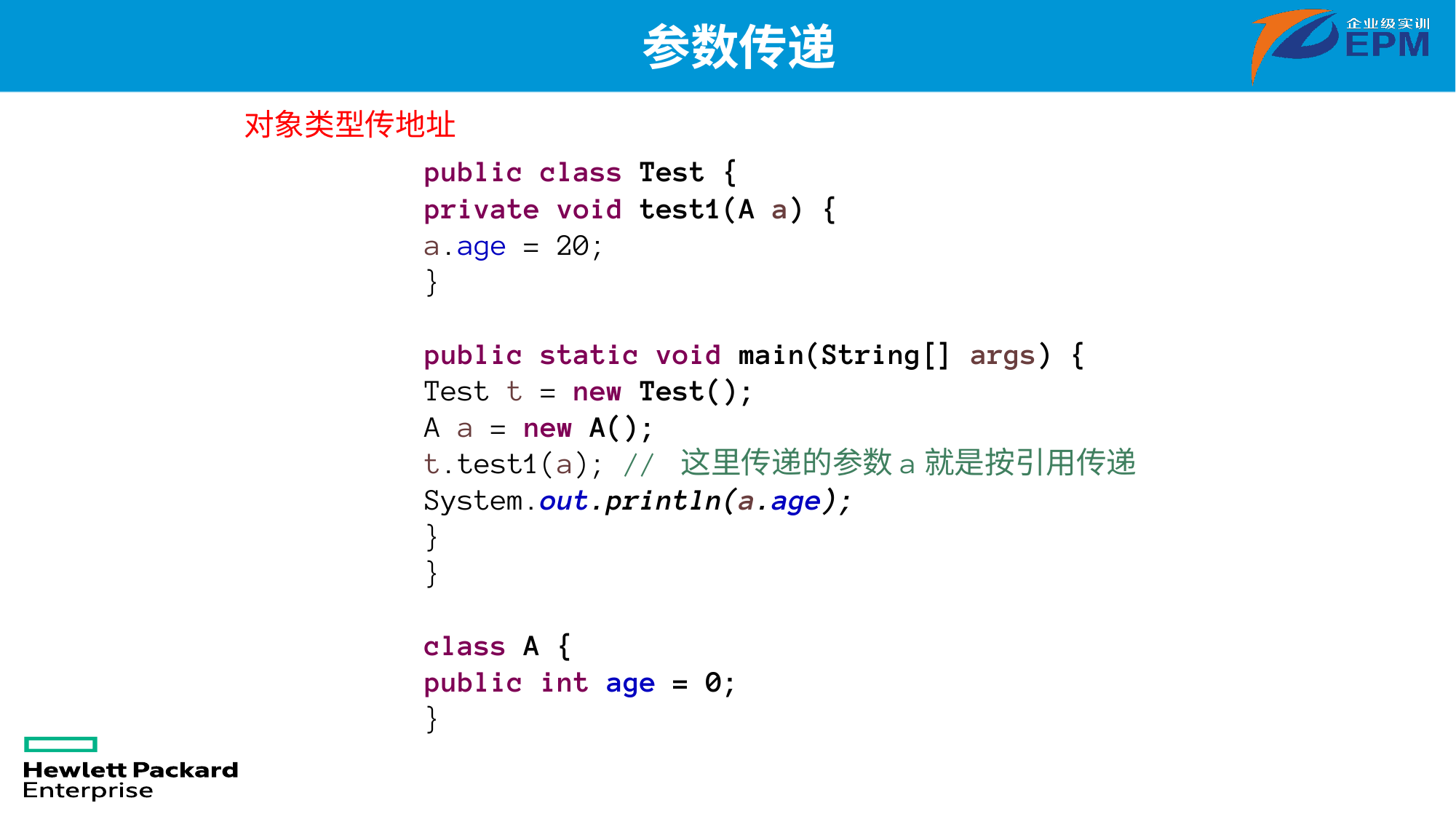

# 参数传递
对象类型传地址
public class Test {
private void test1(A a) {
a.age = 20;
}

public static void main(String[] args) {
Test t = new Test();
A a = new A();
t.test1(a); // 这里传递的参数a就是按引用传递
System.out.println(a.age);
}
}

class A {
public int age = 0;
}